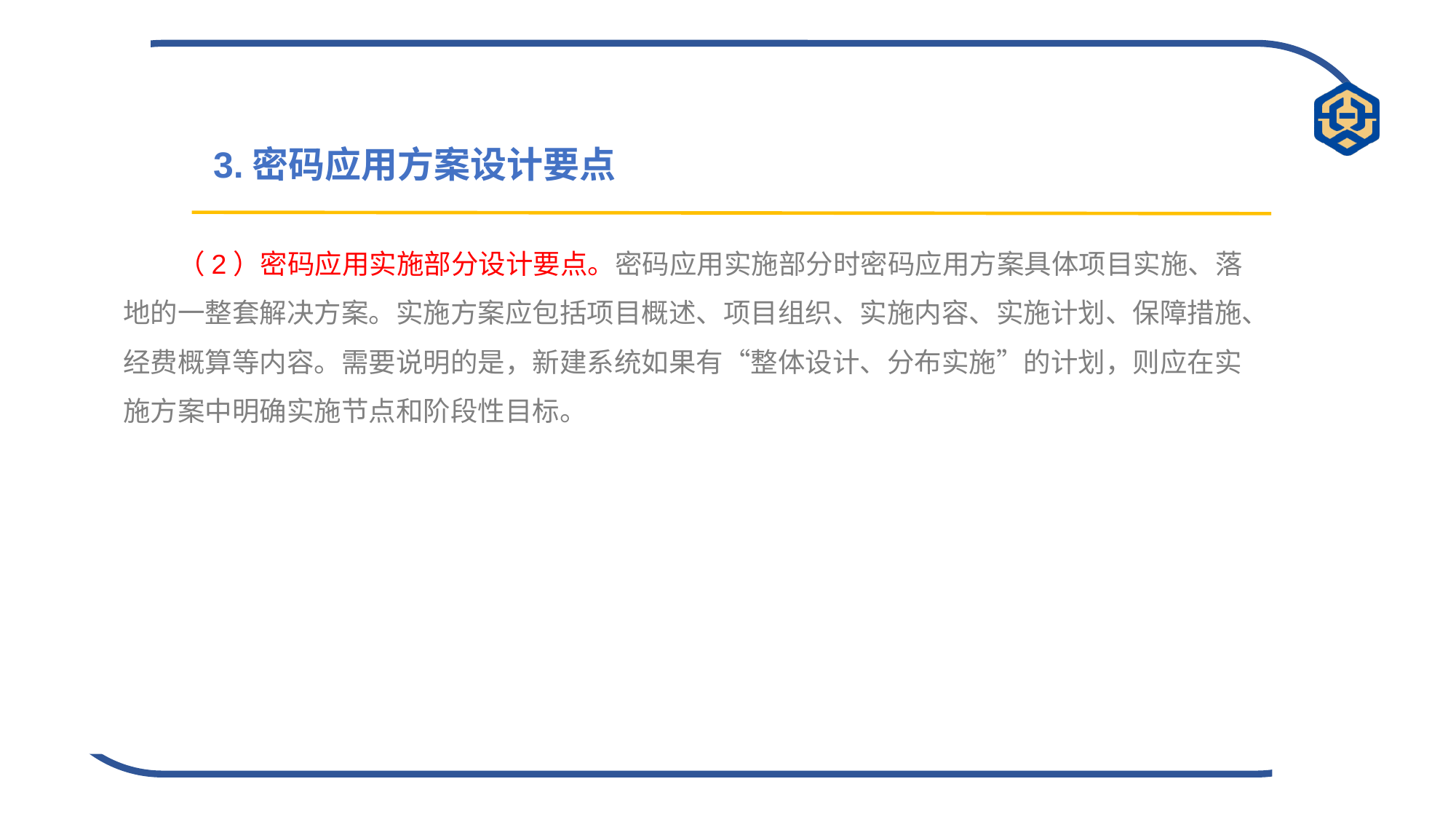

3.密码应用方案设计要点
（2）密码应用实施部分设计要点。密码应用实施部分时密码应用方案具体项目实施、落地的一整套解决方案。实施方案应包括项目概述、项目组织、实施内容、实施计划、保障措施、经费概算等内容。需要说明的是，新建系统如果有“整体设计、分布实施”的计划，则应在实施方案中明确实施节点和阶段性目标。